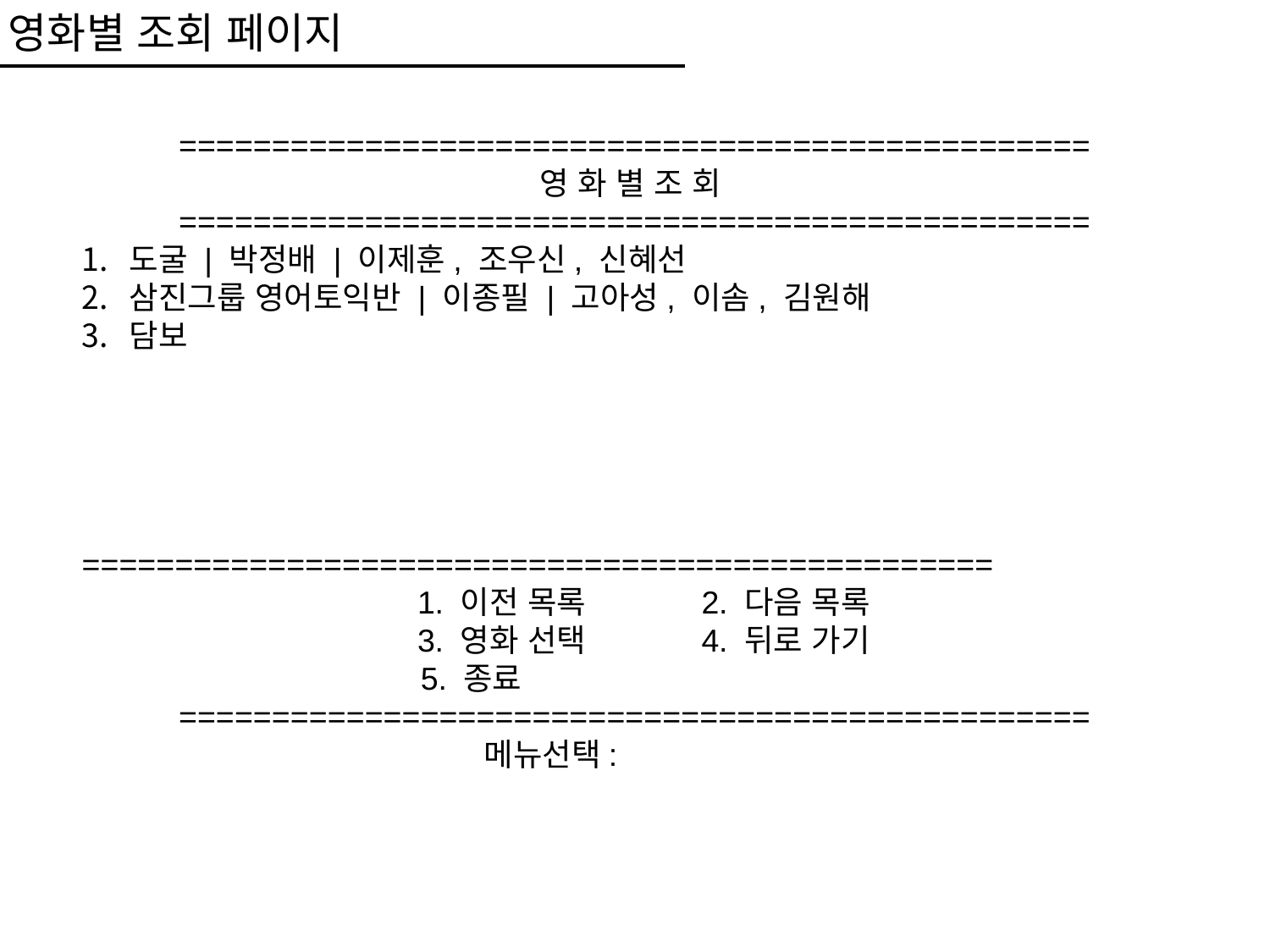

영화별 조회 페이지
=================================================
영 화 별 조 회
=================================================
도굴 | 박정배 | 이제훈, 조우신, 신혜선
삼진그룹 영어토익반 | 이종필 | 고아성, 이솜, 김원해
담보

=================================================
  1. 이전 목록	2. 다음 목록
  3. 영화 선택	4. 뒤로 가기
5. 종료
=================================================
메뉴선택: